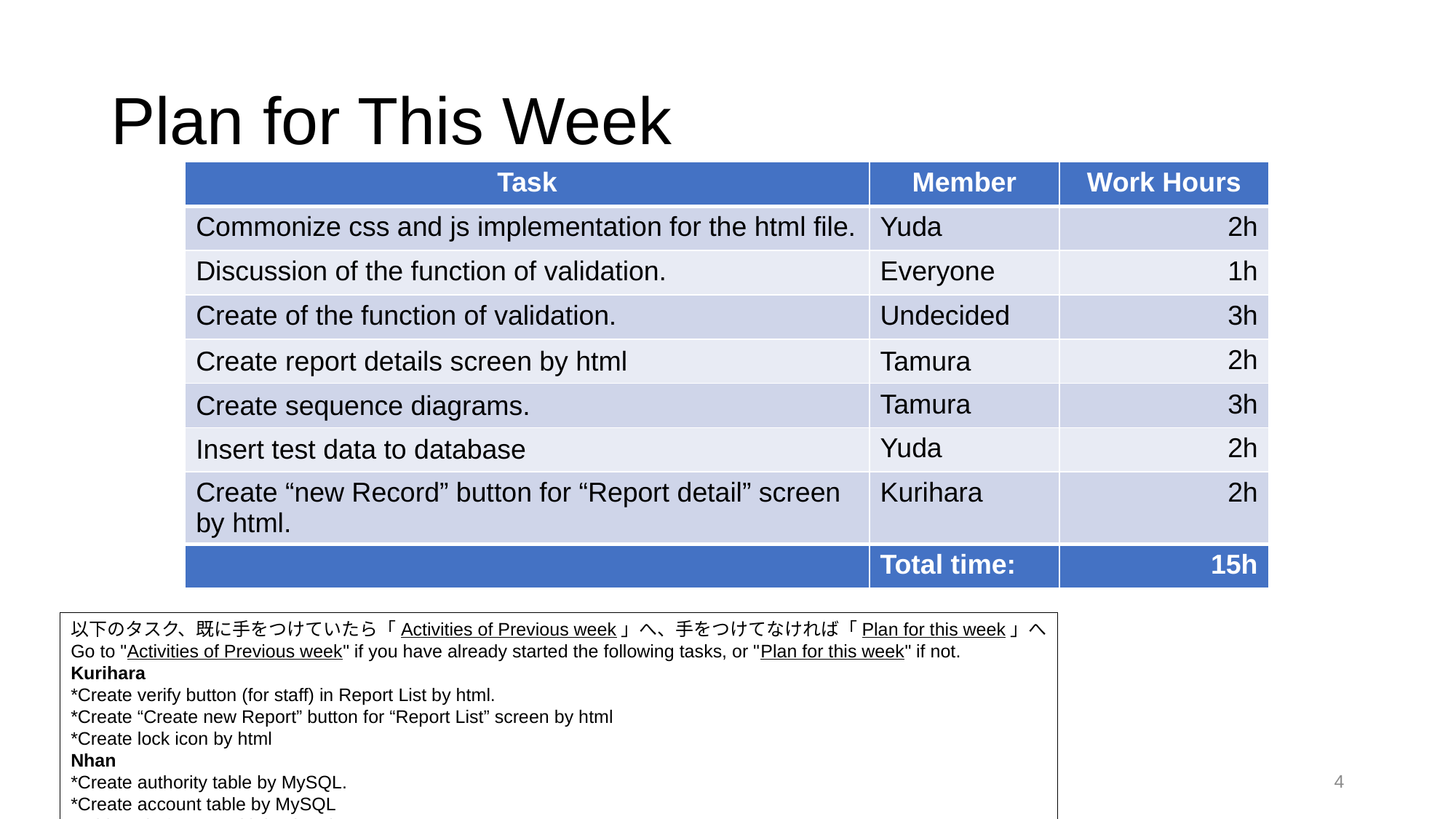

# Plan for This Week
| Task | Member | Work Hours |
| --- | --- | --- |
| Commonize css and js implementation for the html file. | Yuda | 2h |
| Discussion of the function of validation. | Everyone | 1h |
| Create of the function of validation. | Undecided | 3h |
| Create report details screen by html | Tamura | 2h |
| Create sequence diagrams. | Tamura | 3h |
| Insert test data to database | Yuda | 2h |
| Create “new Record” button for “Report detail” screen by html. | Kurihara | 2h |
|  | Total time: | 15h |
以下のタスク、既に手をつけていたら「Activities of Previous week」へ、手をつけてなければ「Plan for this week」へ
Go to "Activities of Previous week" if you have already started the following tasks, or "Plan for this week" if not.
Kurihara
*Create verify button (for staff) in Report List by html.
*Create “Create new Report” button for “Report List” screen by html
*Create lock icon by html
Nhan
*Create authority table by MySQL.
*Create account table by MySQL
*Add Login feature with backend.

4